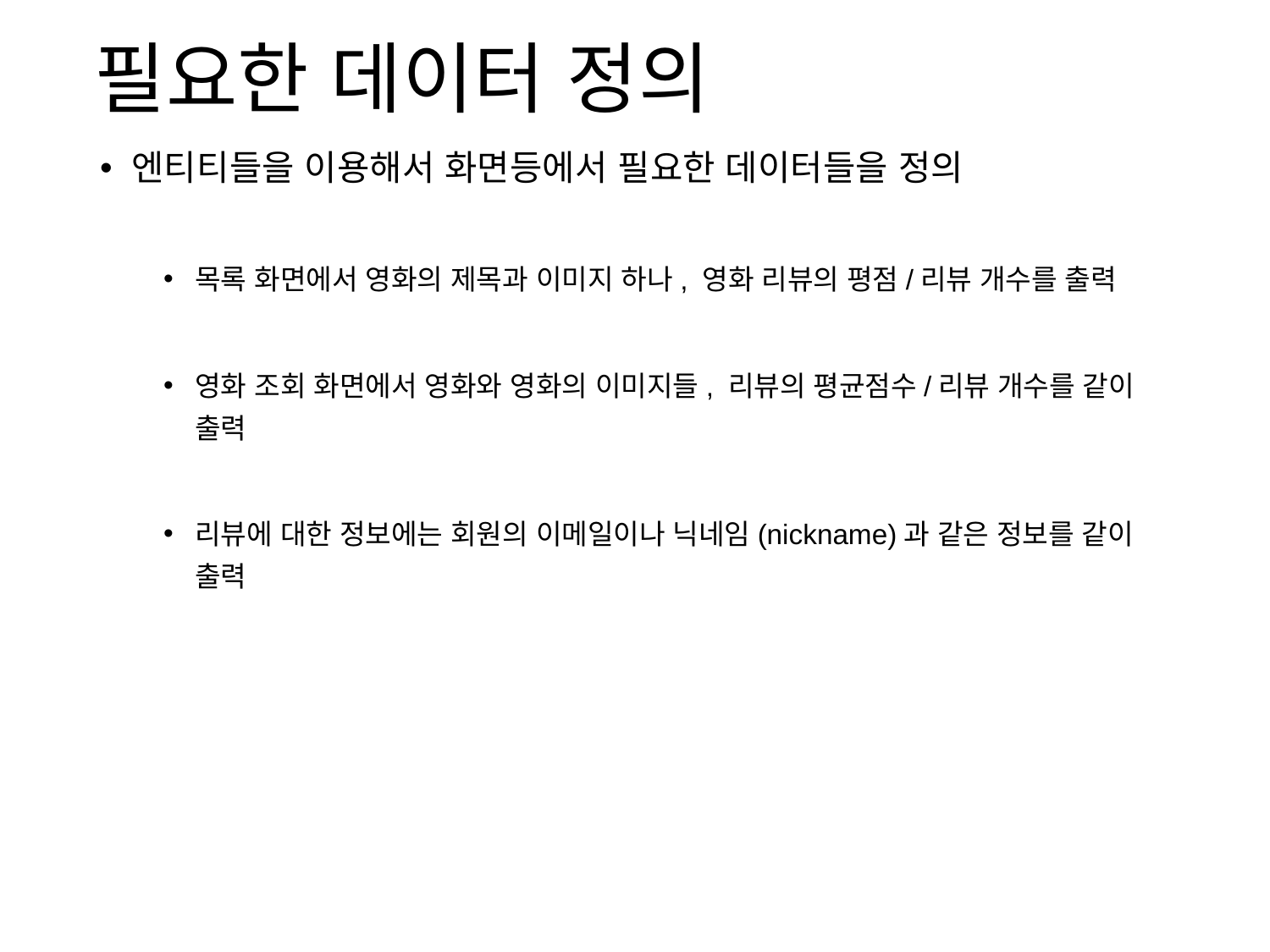

# 필요한 데이터 정의
엔티티들을 이용해서 화면등에서 필요한 데이터들을 정의

목록 화면에서 영화의 제목과 이미지 하나, 영화 리뷰의 평점/리뷰 개수를 출력

영화 조회 화면에서 영화와 영화의 이미지들, 리뷰의 평균점수/리뷰 개수를 같이 출력

리뷰에 대한 정보에는 회원의 이메일이나 닉네임(nickname)과 같은 정보를 같이 출력